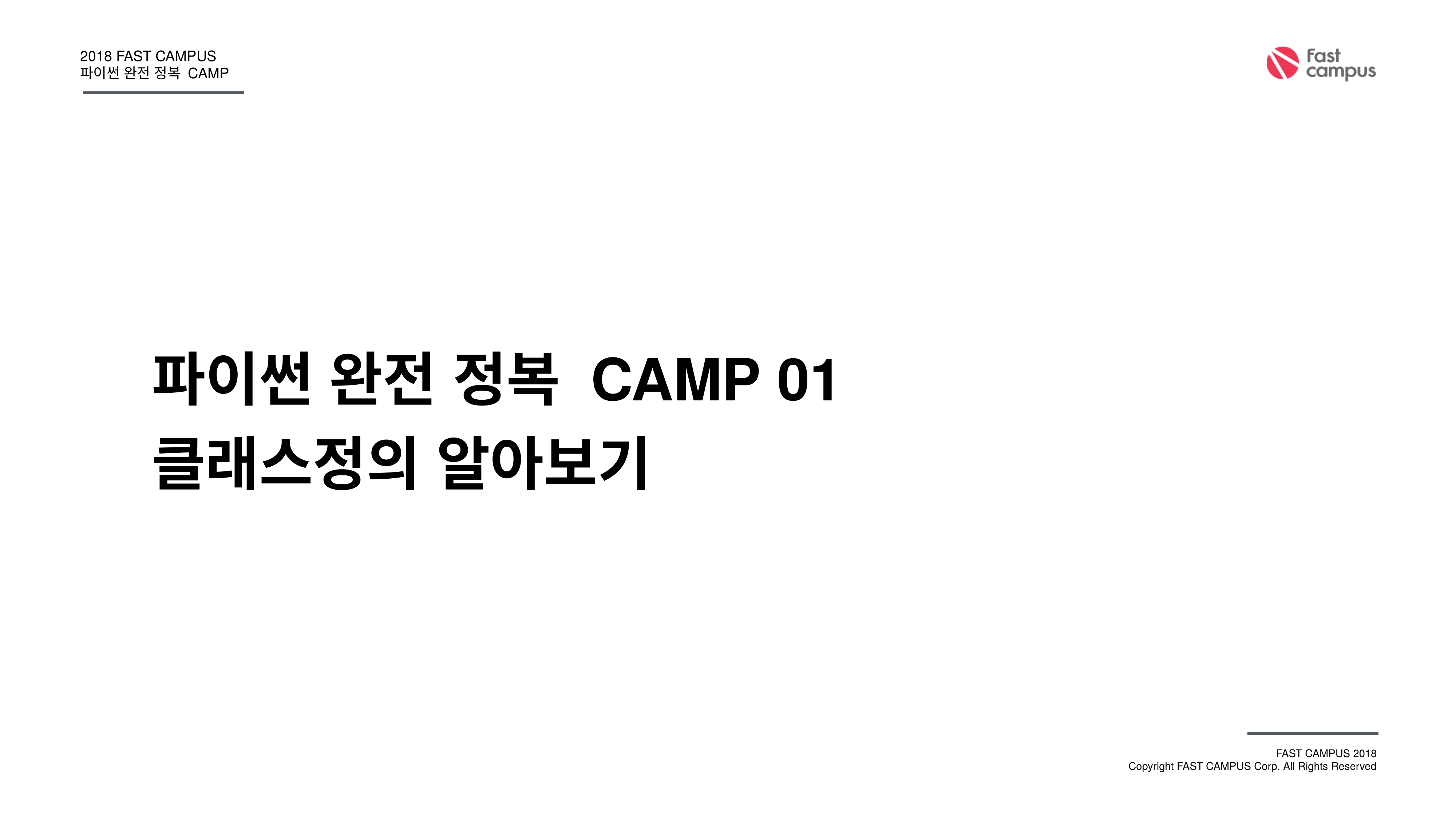

파이썬 완전 정복 CAMP 01
클래스정의 알아보기